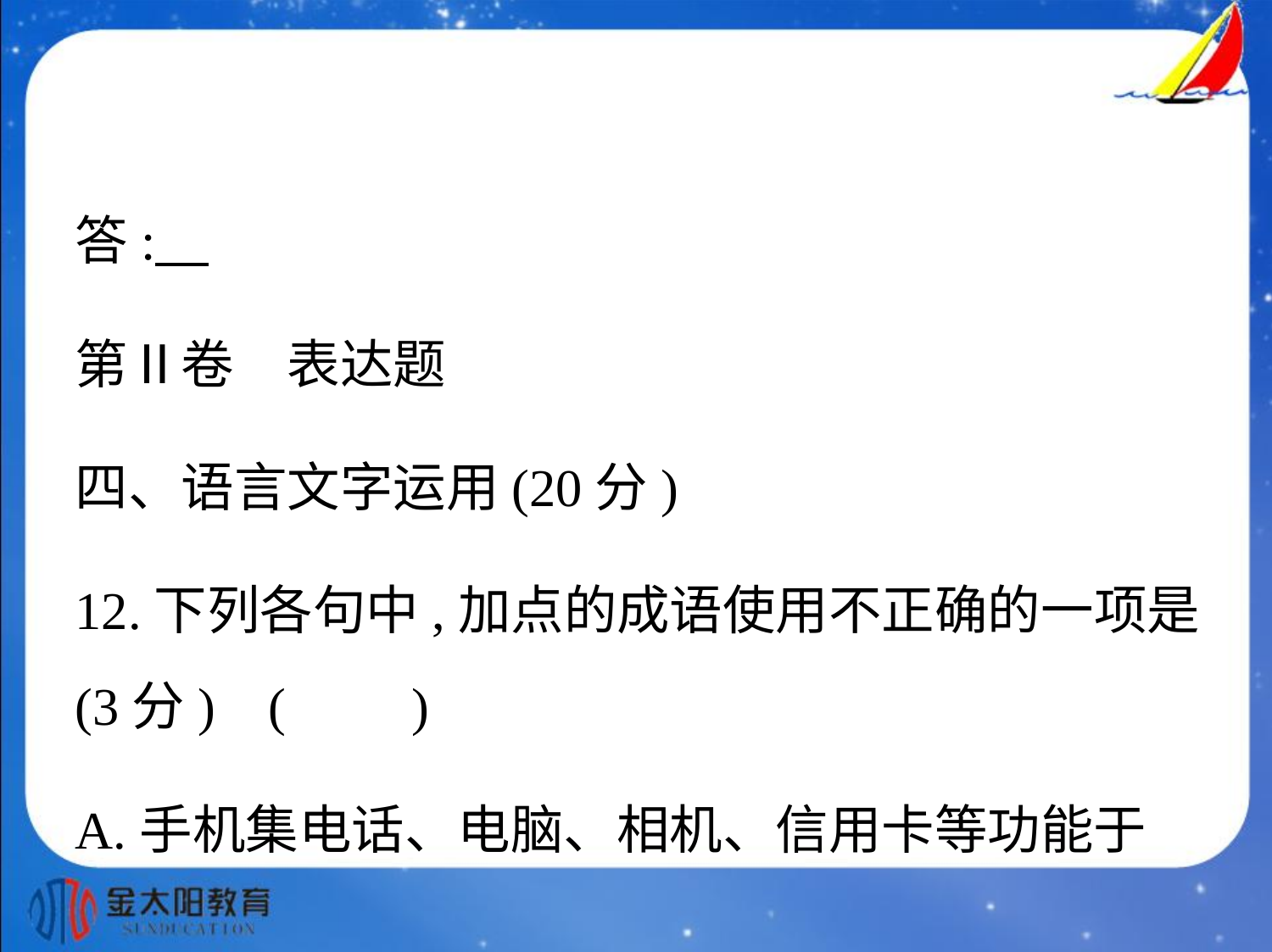

答:
第Ⅱ卷　表达题
四、语言文字运用(20分)
12.下列各句中,加点的成语使用不正确的一项是
(3分) (　    )
A.手机集电话、电脑、相机、信用卡等功能于